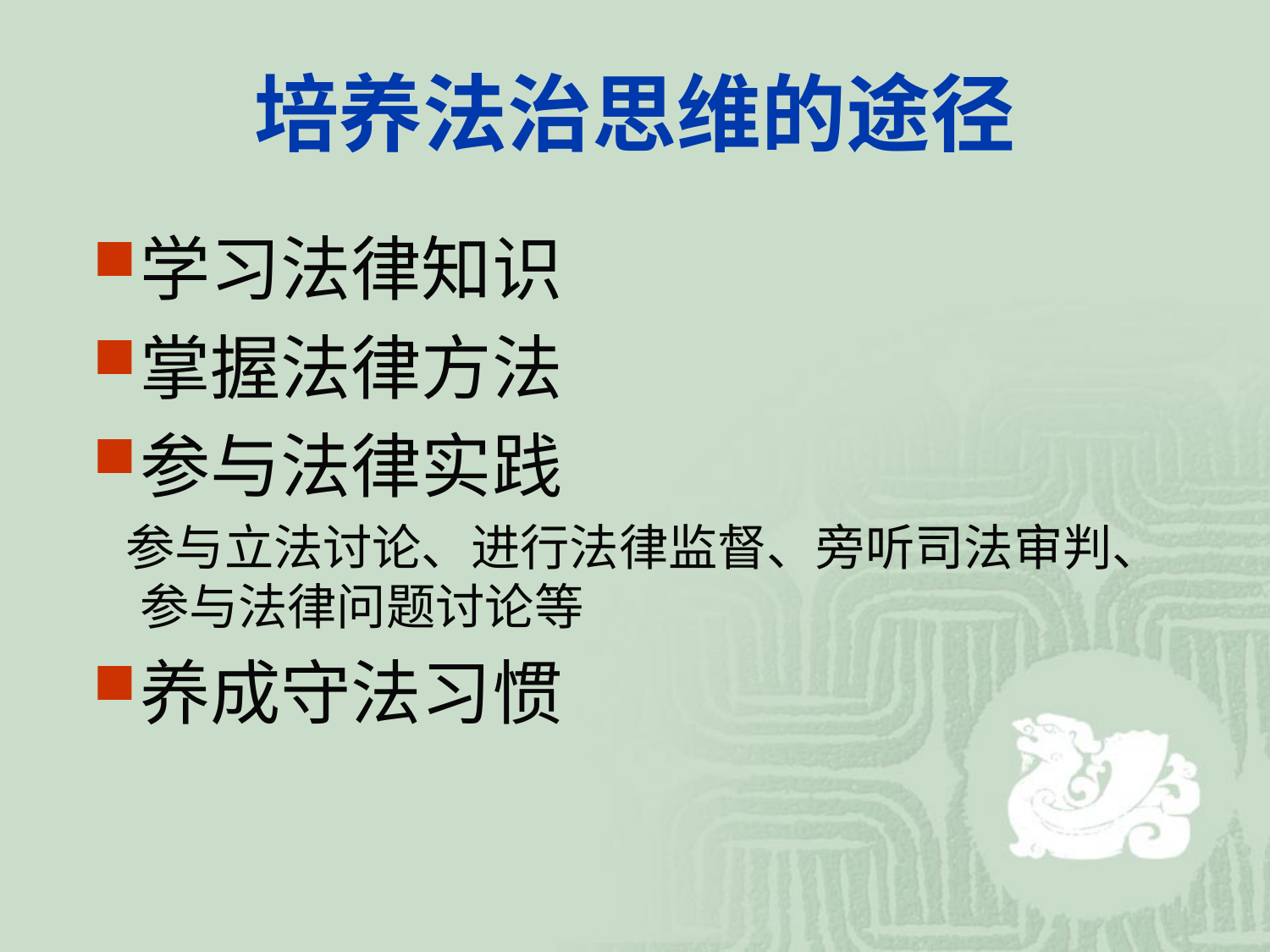

# 培养法治思维的途径
学习法律知识
掌握法律方法
参与法律实践
  参与立法讨论、进行法律监督、旁听司法审判、参与法律问题讨论等
养成守法习惯